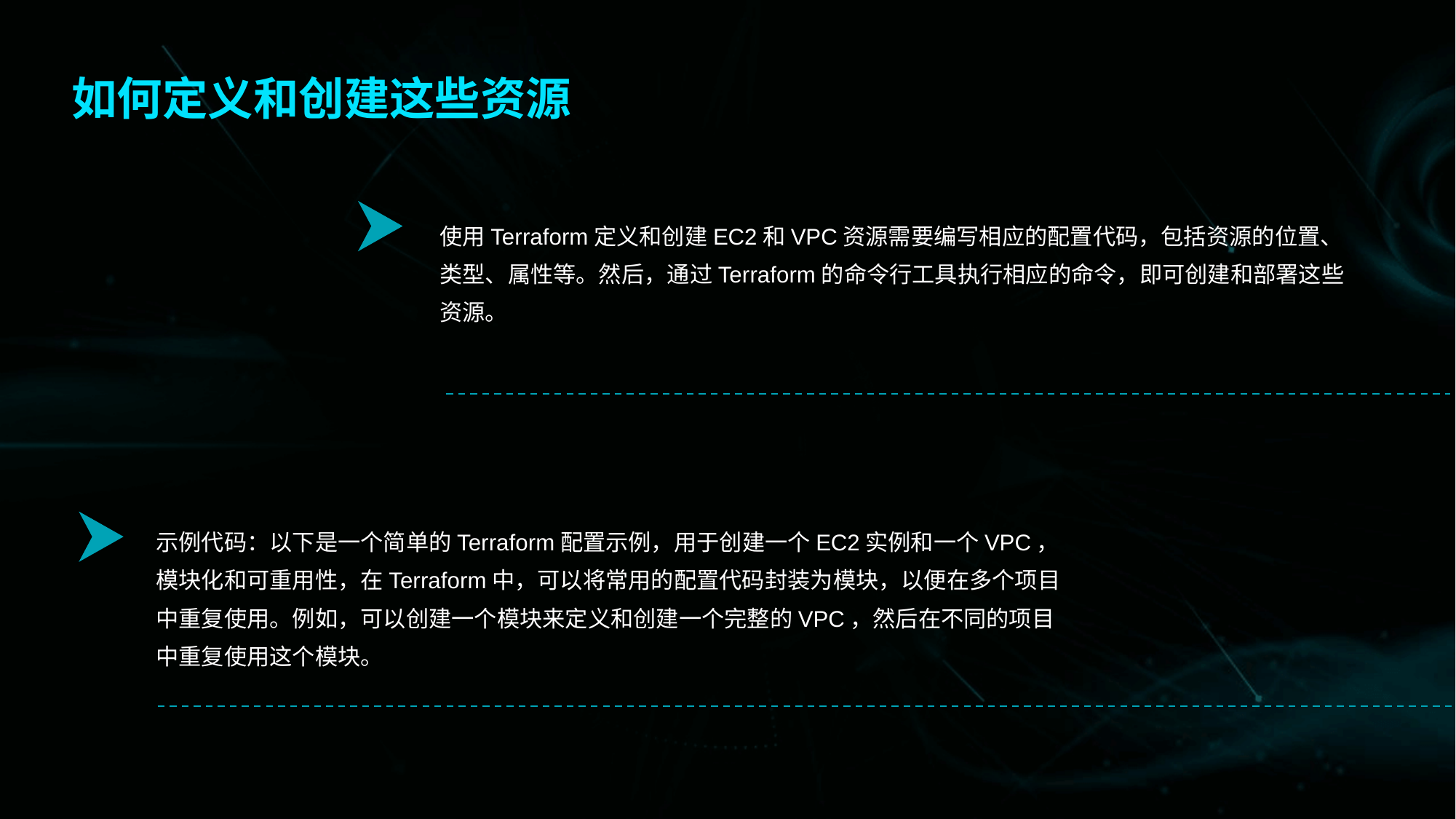

如何定义和创建这些资源
使用Terraform定义和创建EC2和VPC资源需要编写相应的配置代码，包括资源的位置、类型、属性等。然后，通过Terraform的命令行工具执行相应的命令，即可创建和部署这些资源。

示例代码：以下是一个简单的Terraform配置示例，用于创建一个EC2实例和一个VPC，模块化和可重用性，在Terraform中，可以将常用的配置代码封装为模块，以便在多个项目中重复使用。例如，可以创建一个模块来定义和创建一个完整的VPC，然后在不同的项目中重复使用这个模块。